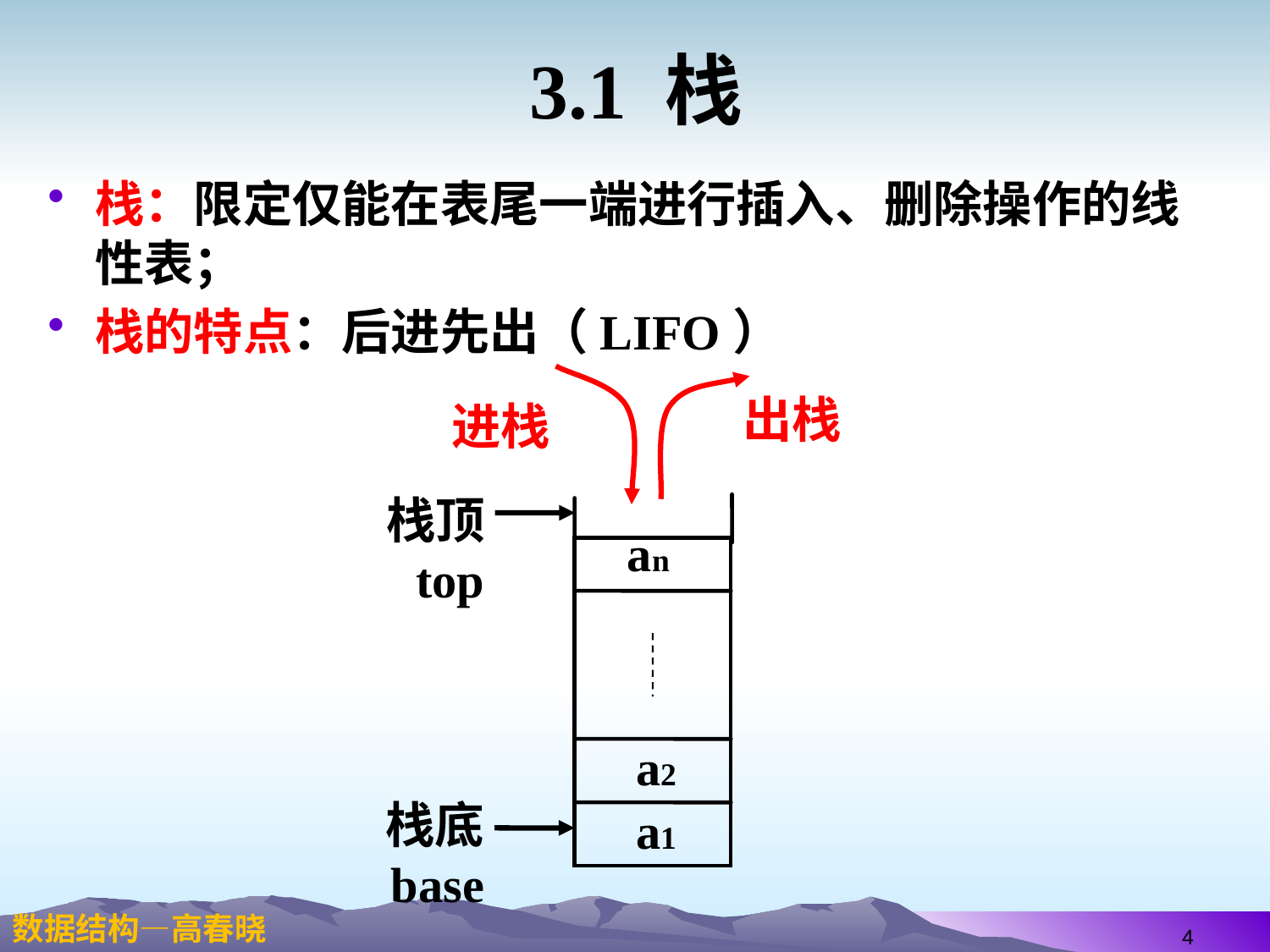

# 3.1 栈
栈：限定仅能在表尾一端进行插入、删除操作的线性表；
栈的特点：后进先出（LIFO）

进栈

出栈
栈顶
top

an

a2

a1

栈底
base

4